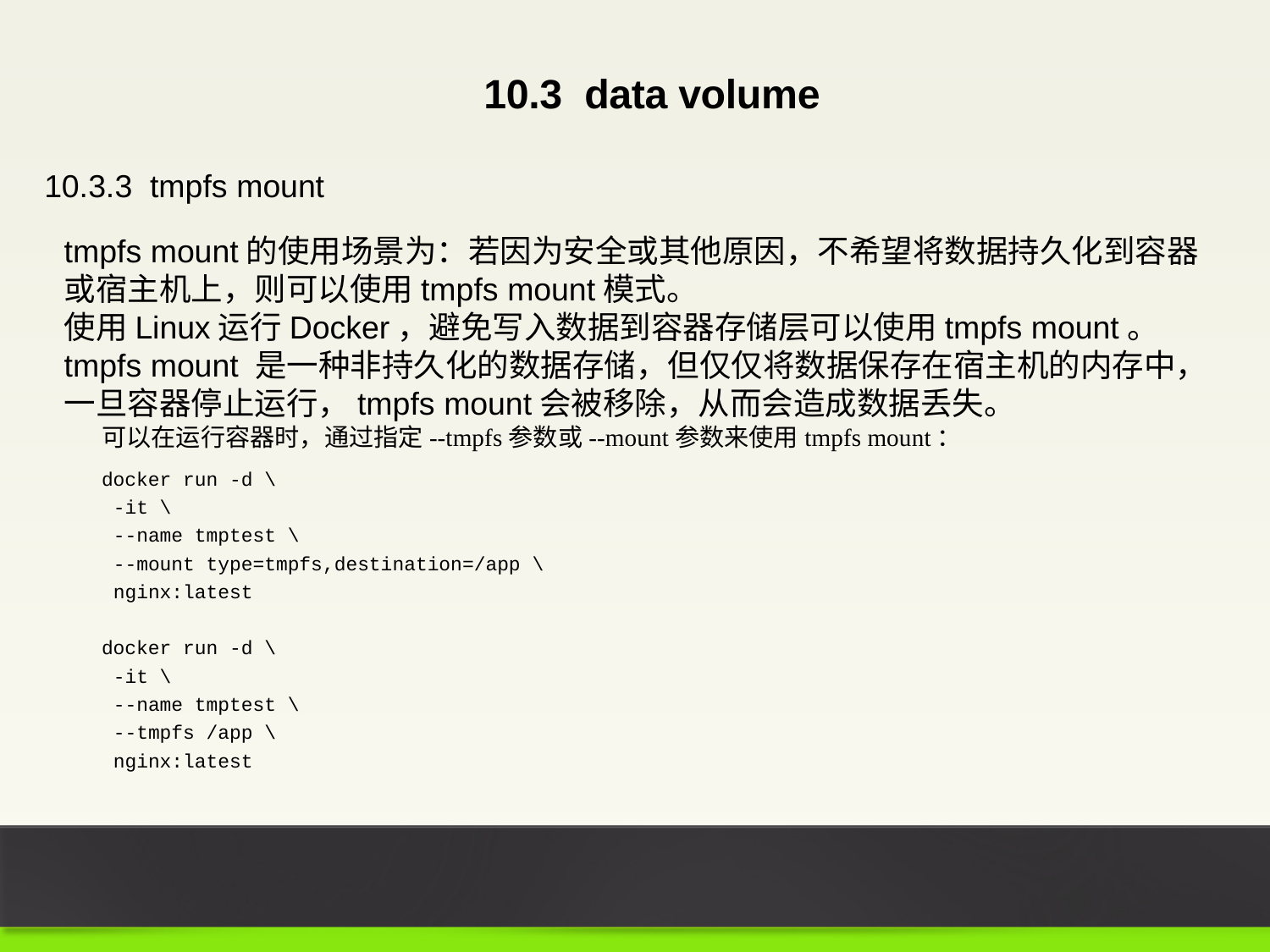

10.3  data volume
10.3.3  tmpfs mount
tmpfs mount的使用场景为：若因为安全或其他原因，不希望将数据持久化到容器或宿主机上，则可以使用tmpfs mount模式。
使用Linux运行Docker，避免写入数据到容器存储层可以使用tmpfs mount。
tmpfs mount 是一种非持久化的数据存储，但仅仅将数据保存在宿主机的内存中，一旦容器停止运行，tmpfs mount会被移除，从而会造成数据丢失。
可以在运行容器时，通过指定--tmpfs参数或--mount参数来使用tmpfs mount：
docker run -d \
 -it \
 --name tmptest \
 --mount type=tmpfs,destination=/app \
 nginx:latest

docker run -d \
 -it \
 --name tmptest \
 --tmpfs /app \
 nginx:latest